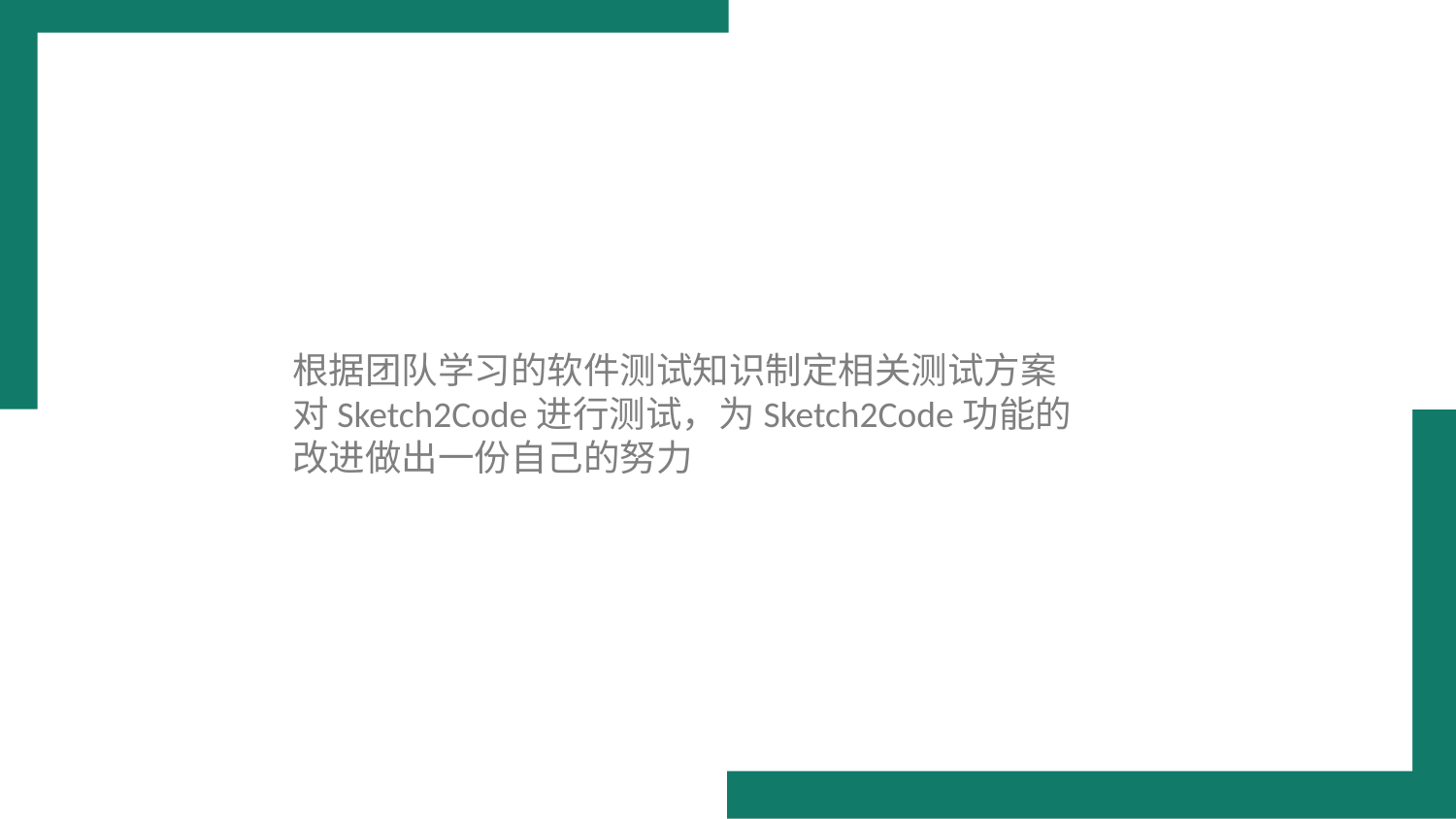

根据团队学习的软件测试知识制定相关测试方案对Sketch2Code进行测试，为Sketch2Code功能的改进做出一份自己的努力